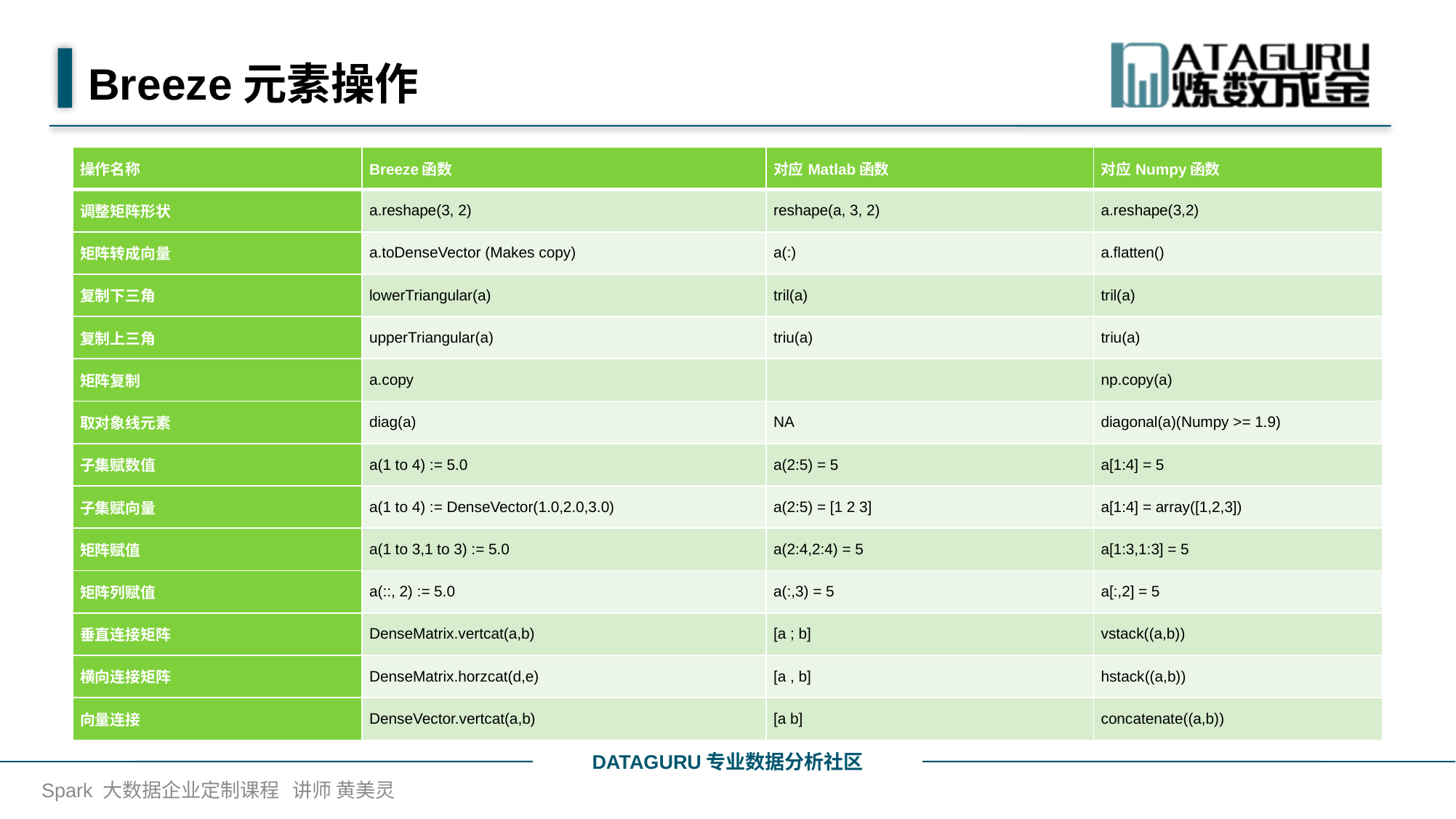

# Breeze元素操作
| 操作名称 | Breeze函数 | 对应Matlab函数 | 对应Numpy函数 |
| --- | --- | --- | --- |
| 调整矩阵形状 | a.reshape(3, 2) | reshape(a, 3, 2) | a.reshape(3,2) |
| 矩阵转成向量 | a.toDenseVector (Makes copy) | a(:) | a.flatten() |
| 复制下三角 | lowerTriangular(a) | tril(a) | tril(a) |
| 复制上三角 | upperTriangular(a) | triu(a) | triu(a) |
| 矩阵复制 | a.copy |  | np.copy(a) |
| 取对象线元素 | diag(a) | NA | diagonal(a)(Numpy >= 1.9) |
| 子集赋数值 | a(1 to 4) := 5.0 | a(2:5) = 5 | a[1:4] = 5 |
| 子集赋向量 | a(1 to 4) := DenseVector(1.0,2.0,3.0) | a(2:5) = [1 2 3] | a[1:4] = array([1,2,3]) |
| 矩阵赋值 | a(1 to 3,1 to 3) := 5.0 | a(2:4,2:4) = 5 | a[1:3,1:3] = 5 |
| 矩阵列赋值 | a(::, 2) := 5.0 | a(:,3) = 5 | a[:,2] = 5 |
| 垂直连接矩阵 | DenseMatrix.vertcat(a,b) | [a ; b] | vstack((a,b)) |
| 横向连接矩阵 | DenseMatrix.horzcat(d,e) | [a , b] | hstack((a,b)) |
| 向量连接 | DenseVector.vertcat(a,b) | [a b] | concatenate((a,b)) |